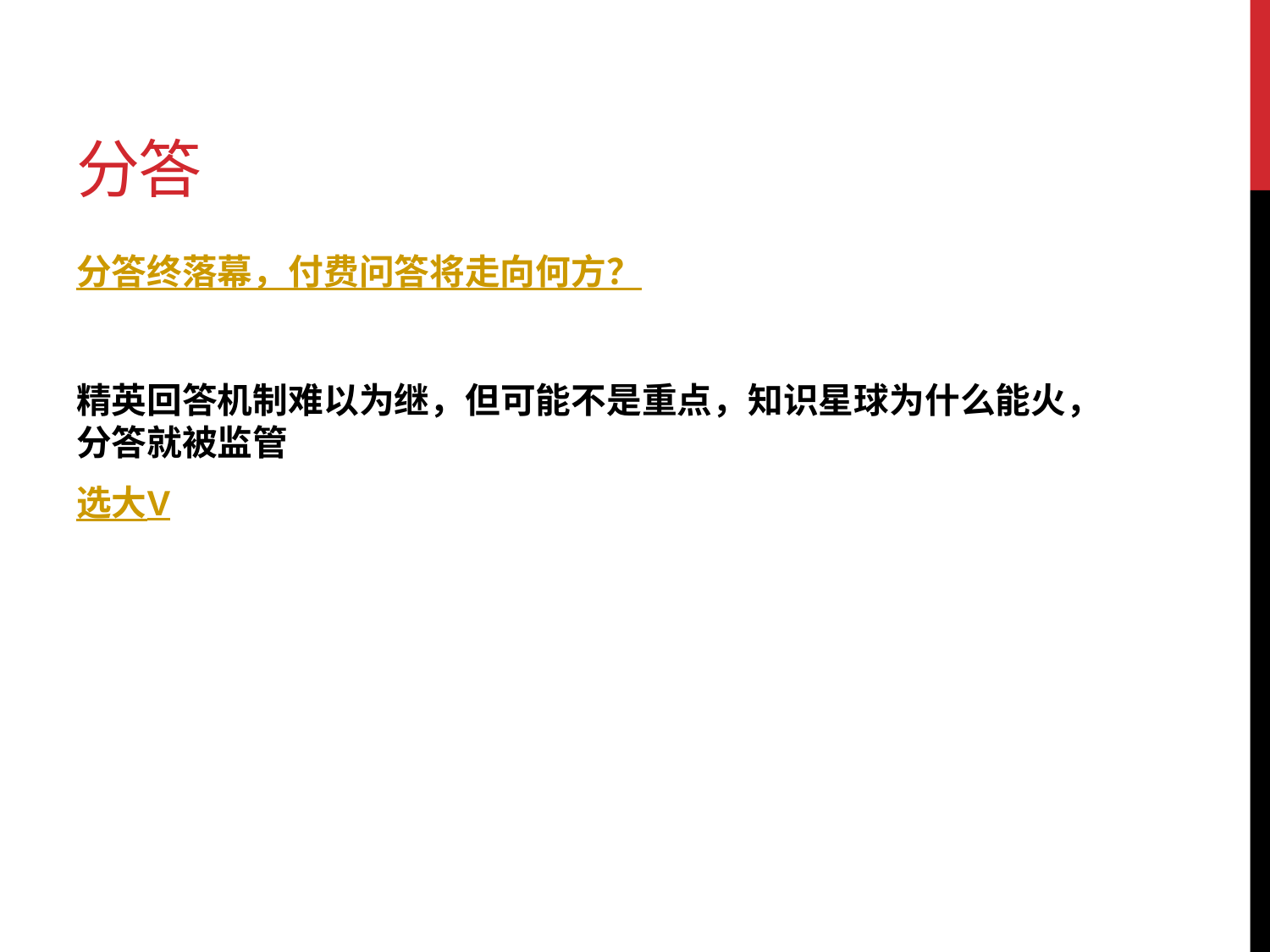

# 分答
分答终落幕，付费问答将走向何方？

精英回答机制难以为继，但可能不是重点，知识星球为什么能火，分答就被监管
选大V